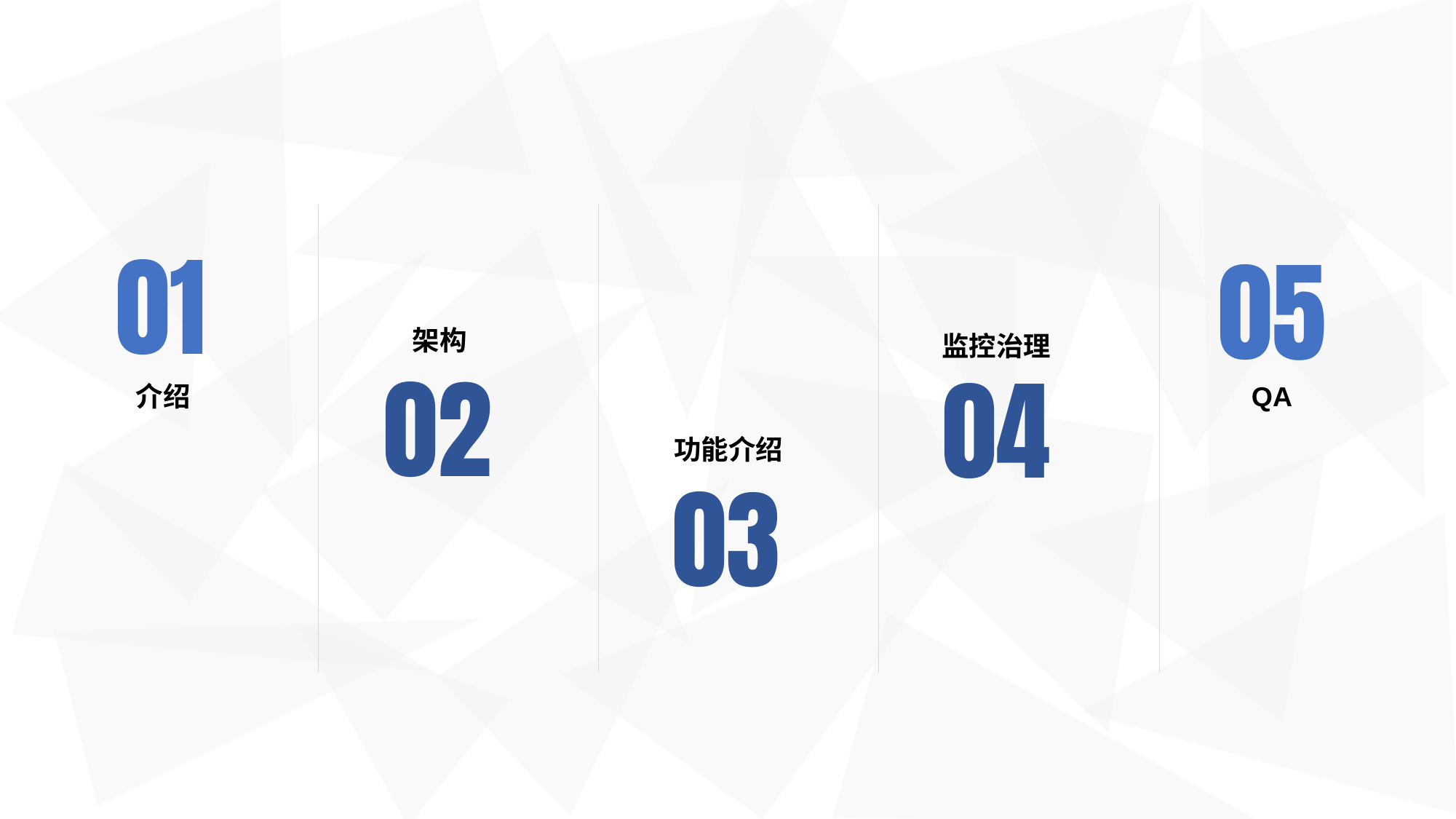

01
介绍
05
QA
监控治理

04
功能介绍
03
架构
02